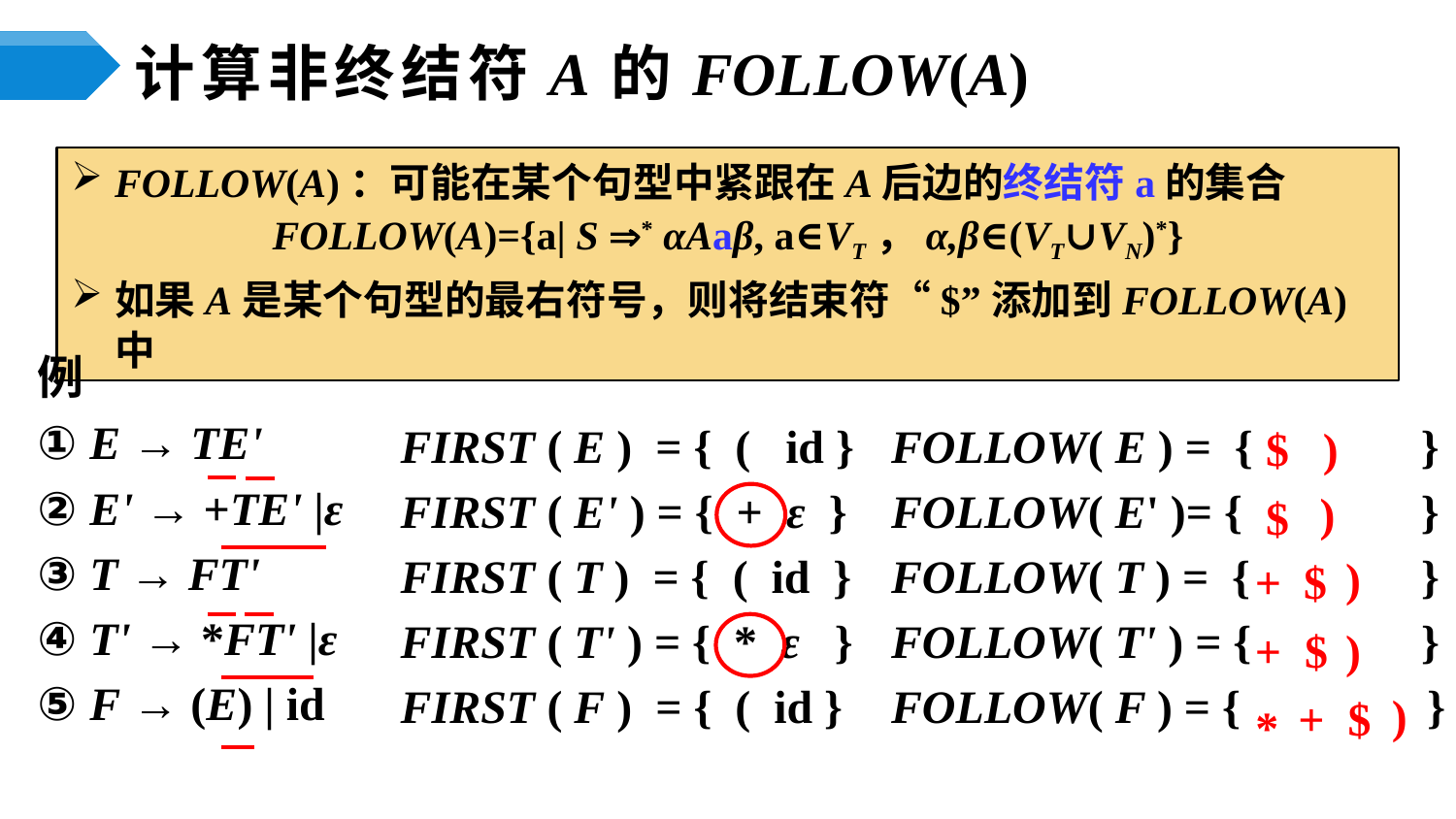

# 计算非终结符A的FOLLOW(A)
FOLLOW(A)：可能在某个句型中紧跟在A后边的终结符a的集合
FOLLOW(A)={a| S ⇒* αAaβ, a∈VT，α,β∈(VT∪VN)*}
如果A是某个句型的最右符号，则将结束符“$”添加到FOLLOW(A)中
例
① E → TE'
② E' → +TE' |ε
③ T → FT'
④ T' → *FT' |ε
⑤ F → (E) | id
FIRST ( E )  = {  (   id }
FIRST ( E' ) = {  +  ε  }
FIRST ( T )  = {  (  id  }
FIRST ( T' ) = {  *  ε   }
FIRST ( F )  = {  (  id }
FOLLOW( E ) =  {	        }
FOLLOW( E' )= {	        }
FOLLOW( T ) =  {	        }
FOLLOW( T' ) = {	        }
FOLLOW( F ) = {                }
$
)
)
$

)
 +
$

+  $
)
)
+  $
*